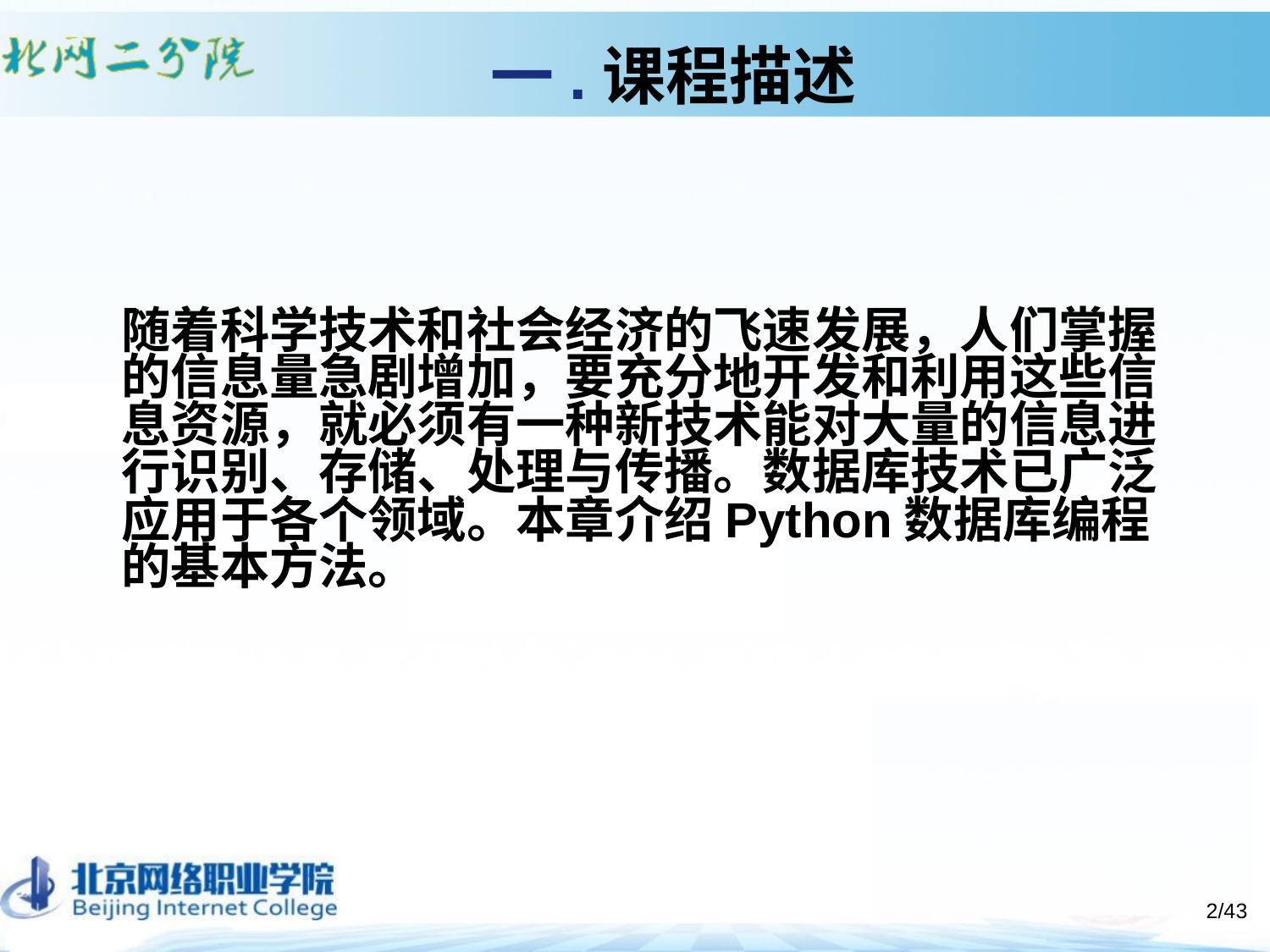

# 一.课程描述

随着科学技术和社会经济的飞速发展，人们掌握的信息量急剧增加，要充分地开发和利用这些信息资源，就必须有一种新技术能对大量的信息进行识别、存储、处理与传播。数据库技术已广泛应用于各个领域。本章介绍Python数据库编程的基本方法。

2/43